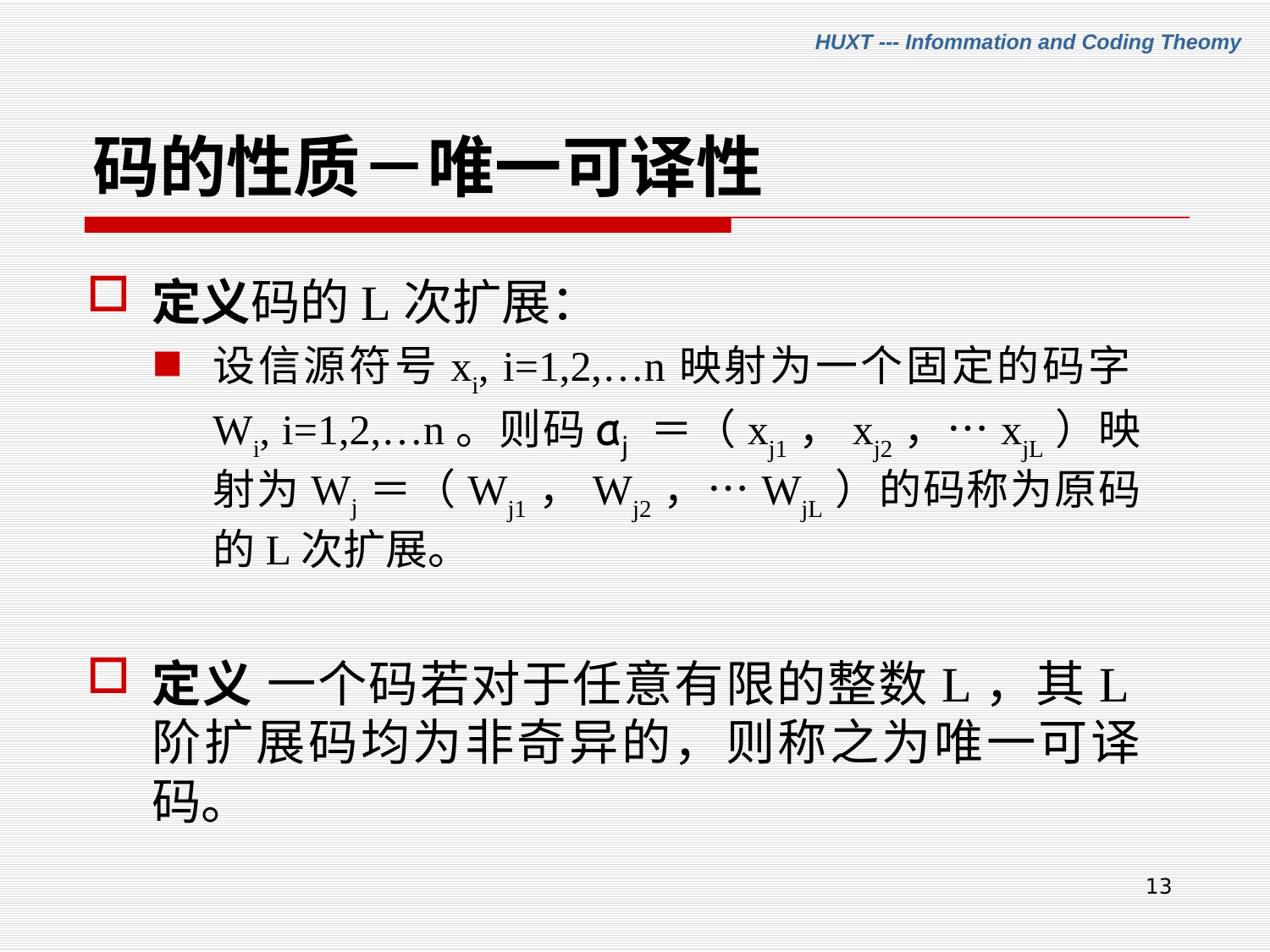

# 码的性质－唯一可译性
定义码的L次扩展：
设信源符号xi, i=1,2,…n映射为一个固定的码字Wi, i=1,2,…n。则码αj ＝（xj1，xj2，…xjL）映射为Wj＝（Wj1，Wj2，…WjL）的码称为原码的L次扩展。

定义 一个码若对于任意有限的整数L，其L阶扩展码均为非奇异的，则称之为唯一可译码。
13